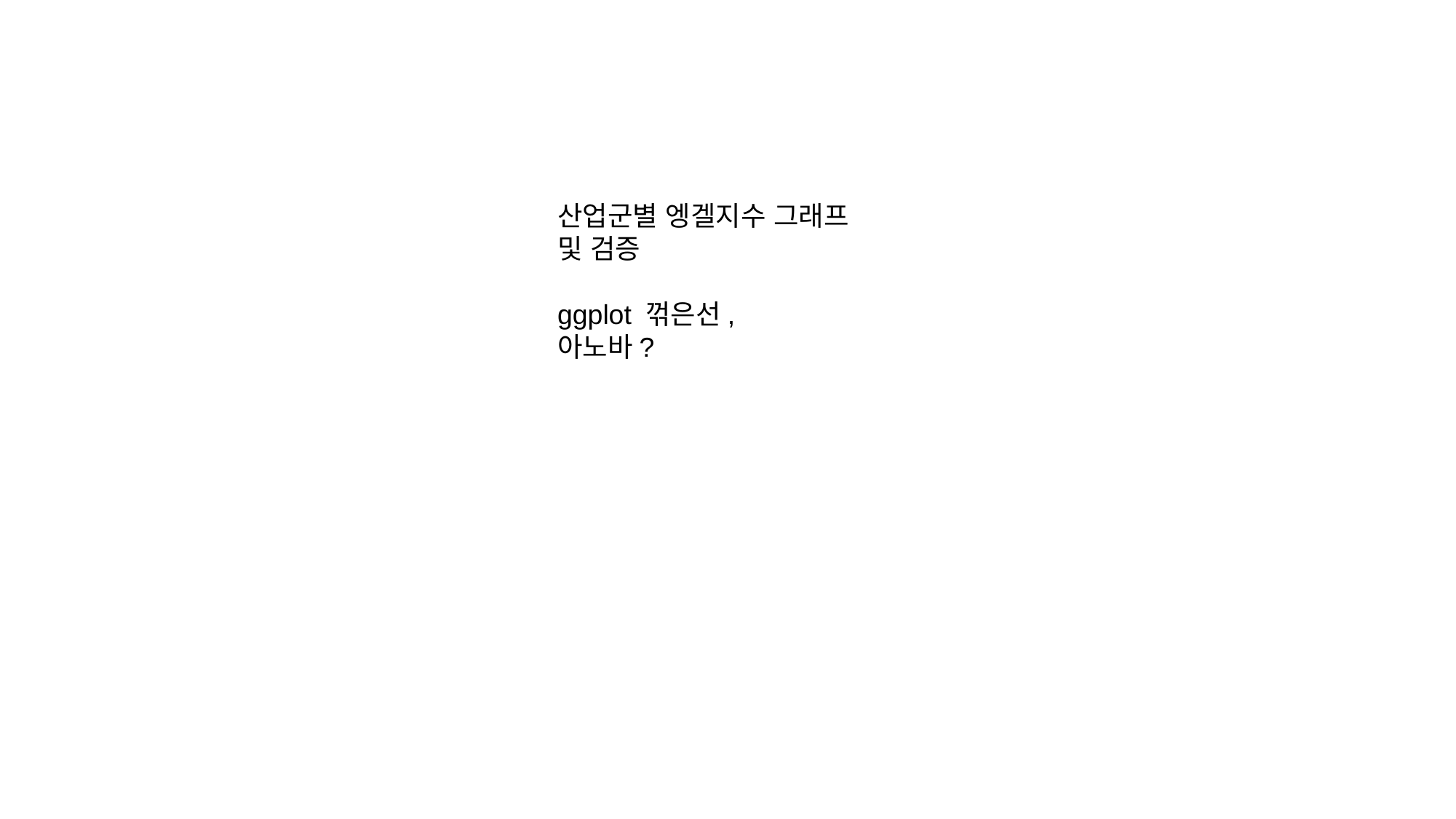

산업군별 엥겔지수 그래프
및 검증

ggplot 꺾은선,
아노바?